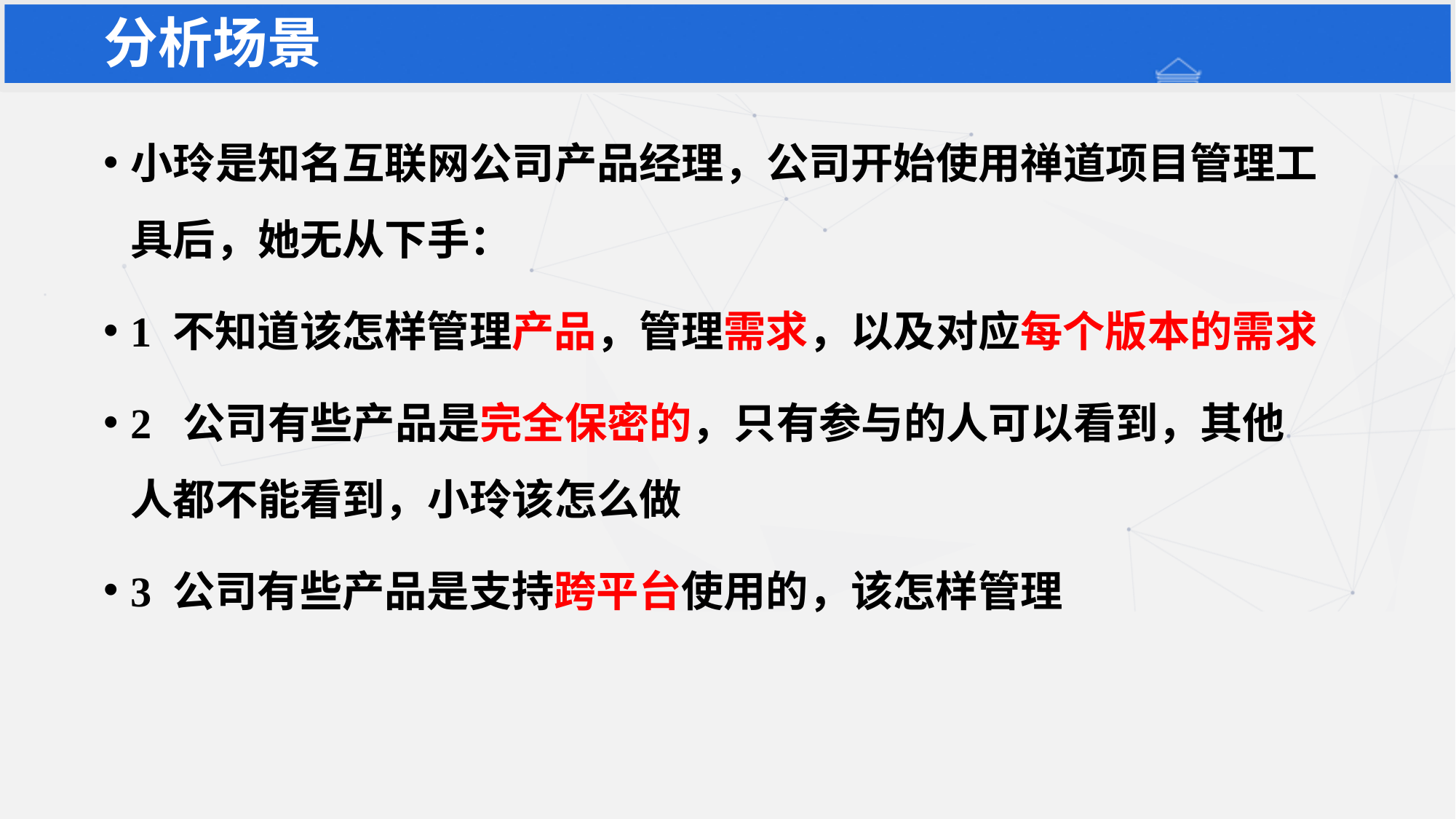

分析场景
小玲是知名互联网公司产品经理，公司开始使用禅道项目管理工具后，她无从下手：
1 不知道该怎样管理产品，管理需求，以及对应每个版本的需求
2  公司有些产品是完全保密的，只有参与的人可以看到，其他人都不能看到，小玲该怎么做
3 公司有些产品是支持跨平台使用的，该怎样管理